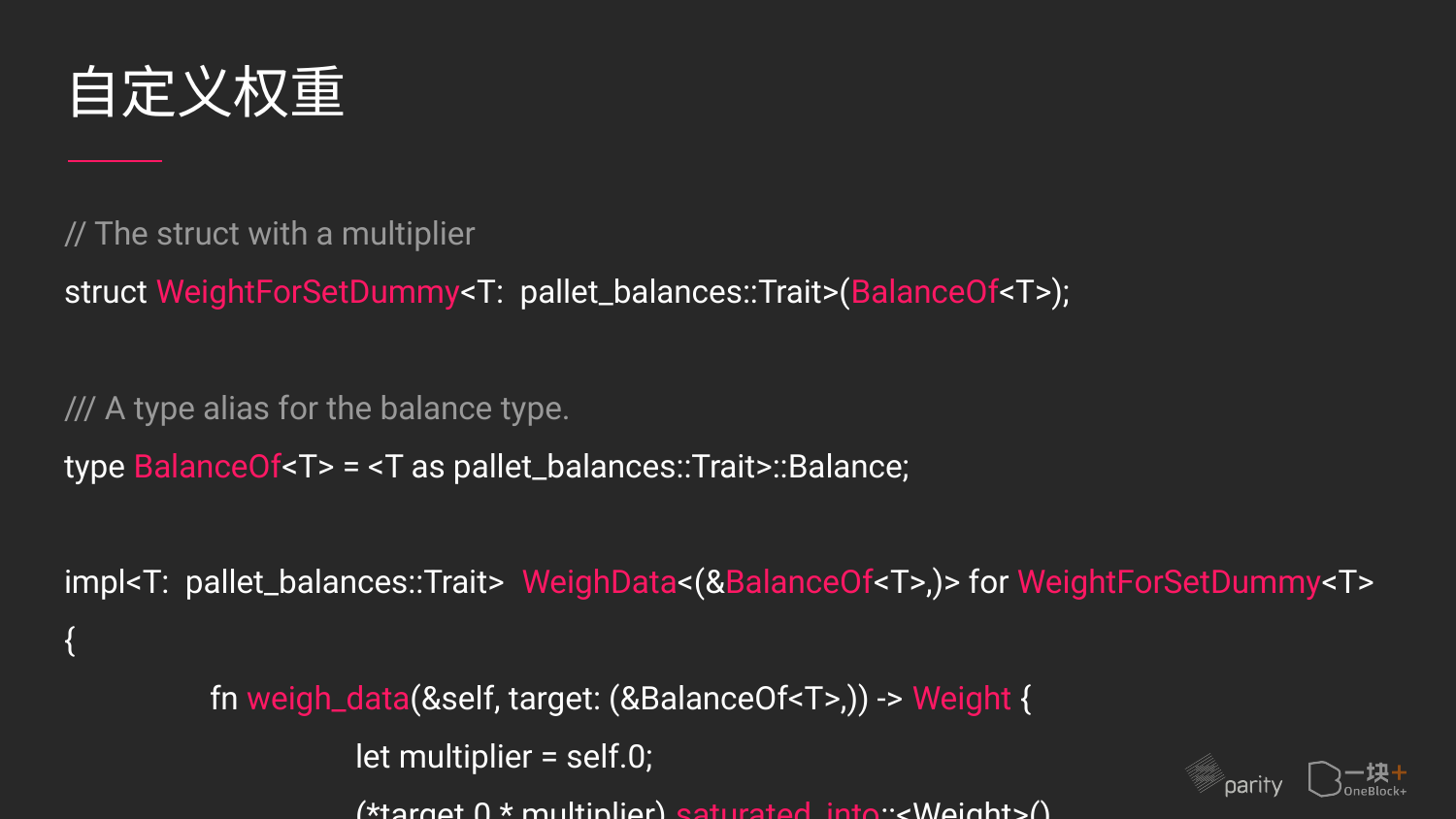

# 自定义权重
// The struct with a multiplier
struct WeightForSetDummy<T:  pallet_balances::Trait>(BalanceOf<T>);

/// A type alias for the balance type.
type BalanceOf<T> = <T as pallet_balances::Trait>::Balance;

impl<T:  pallet_balances::Trait>  WeighData<(&BalanceOf<T>,)> for WeightForSetDummy<T>
{
	fn weigh_data(&self, target: (&BalanceOf<T>,)) -> Weight {
		let multiplier = self.0;
		(*target.0 * multiplier).saturated_into::<Weight>()
	}
}